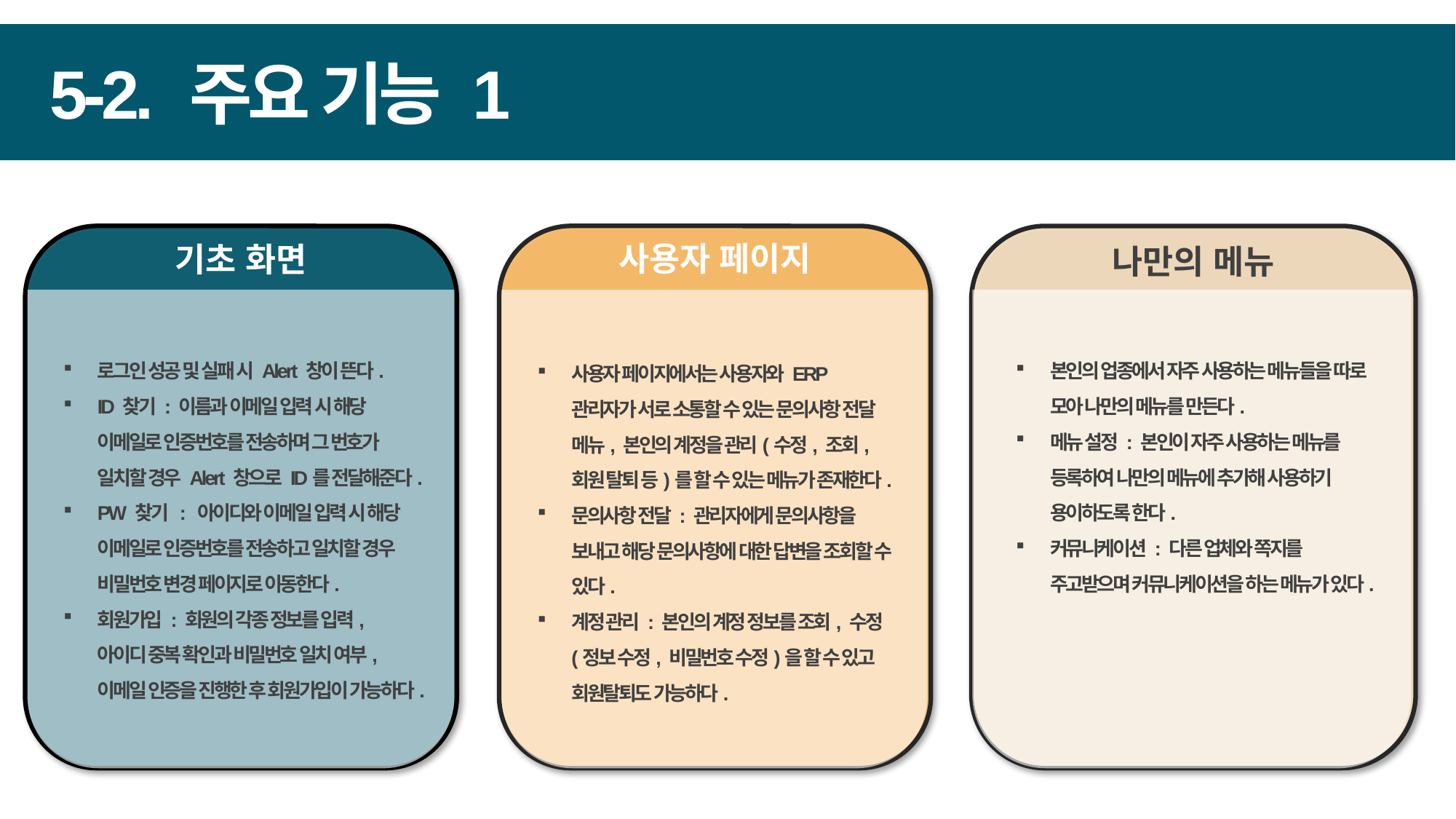

5-2. 주요 기능 1

사용자 페이지
기초 화면
나만의 메뉴

로그인 성공 및 실패 시 Alert 창이 뜬다.
ID 찾기 : 이름과 이메일 입력 시 해당 이메일로 인증번호를 전송하며 그 번호가 일치할 경우 Alert 창으로 ID를 전달해준다.
PW 찾기  :  아이디와 이메일 입력 시 해당 이메일로 인증번호를 전송하고 일치할 경우 비밀번호 변경 페이지로 이동한다.
회원가입 : 회원의 각종 정보를 입력, 아이디 중복 확인과 비밀번호 일치 여부, 이메일 인증을 진행한 후 회원가입이 가능하다.
본인의 업종에서 자주 사용하는 메뉴들을 따로 모아 나만의 메뉴를 만든다.
메뉴 설정 : 본인이 자주 사용하는 메뉴를 등록하여 나만의 메뉴에 추가해 사용하기 용이하도록 한다.
커뮤니케이션 : 다른 업체와 쪽지를 주고받으며 커뮤니케이션을 하는 메뉴가 있다.
사용자 페이지에서는 사용자와 ERP 관리자가 서로 소통할 수 있는 문의사항 전달    메뉴, 본인의 계정을 관리(수정, 조회, 회원 탈퇴 등)를 할 수 있는 메뉴가 존재한다.
문의사항 전달 : 관리자에게 문의사항을 보내고 해당 문의사항에 대한 답변을 조회할 수 있다.
계정 관리 : 본인의 계정 정보를 조회, 수정(정보 수정, 비밀번호 수정)을 할 수 있고 회원탈퇴도 가능하다.